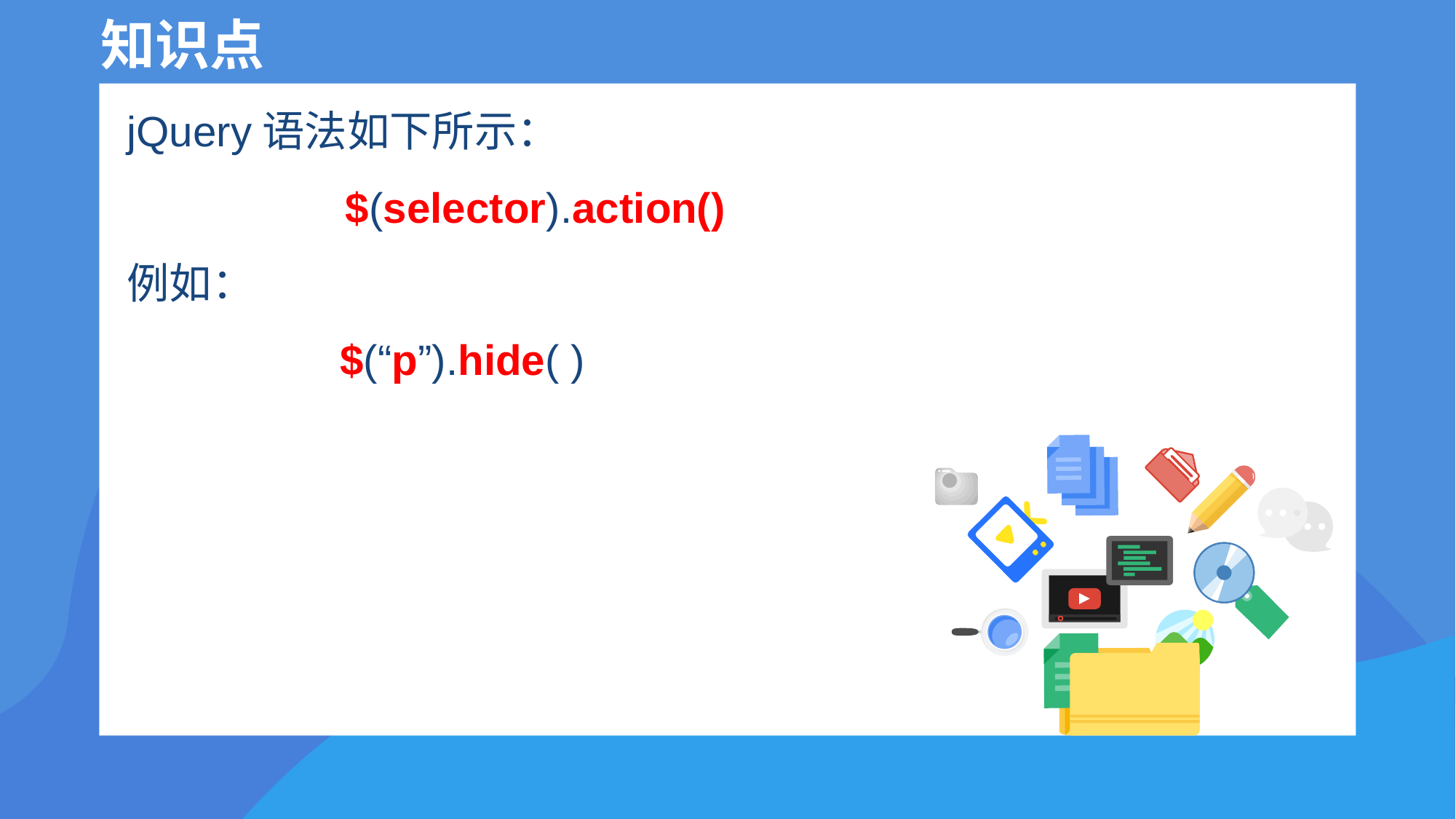

# 知识点
jQuery语法如下所示：
		$(selector).action()
例如：
                  $(“p”).hide( )